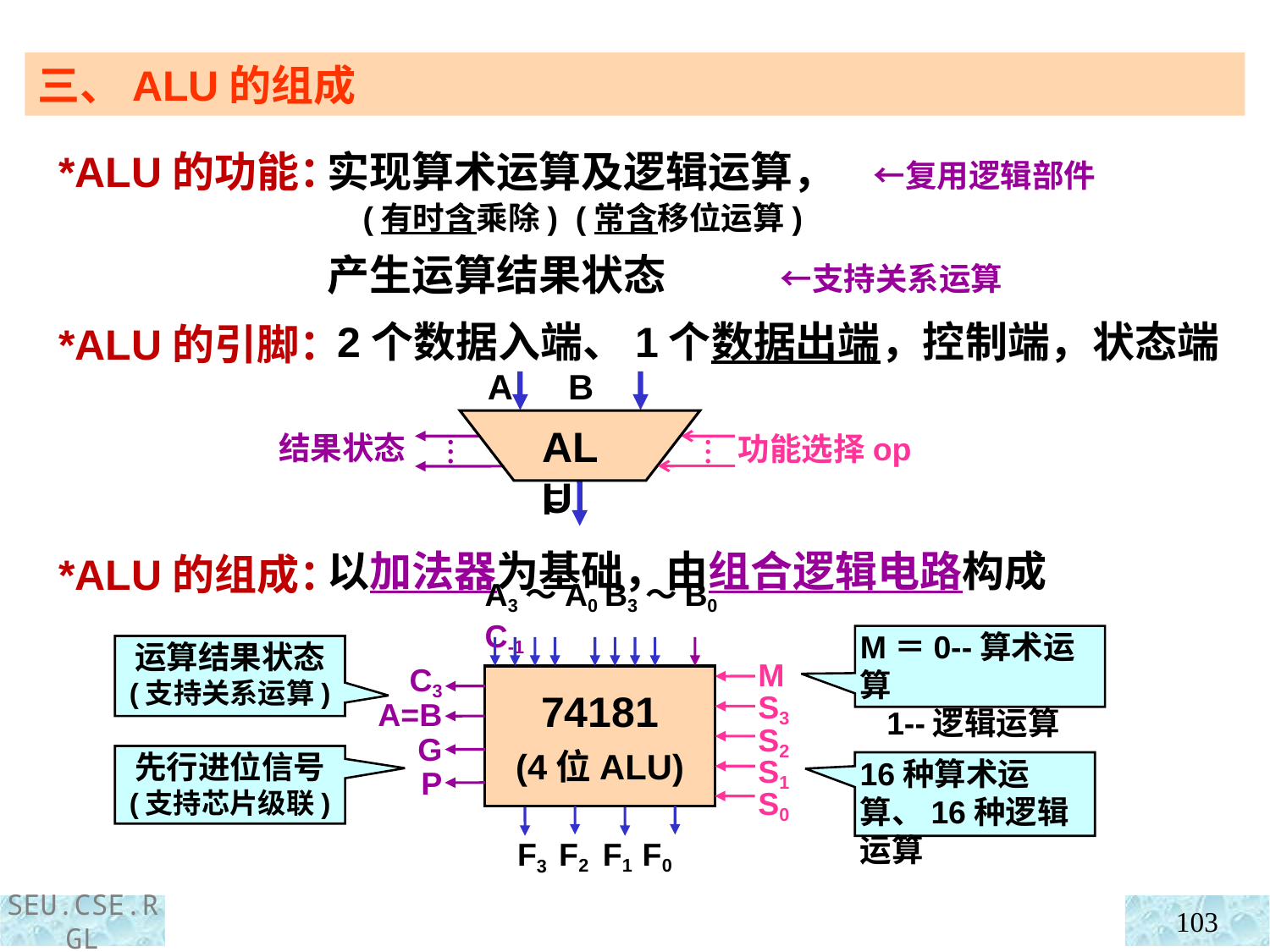

三、ALU的组成
  *ALU的功能：

  *ALU的引脚：

  *ALU的组成：
实现算术运算及逻辑运算，    ←复用逻辑部件
    (有时含乘除)  (常含移位运算)
产生运算结果状态            ←支持关系运算
2个数据入端、1个数据出端，控制端，状态端
A      B

ALU
功能选择op
结果状态

…
…

F
以加法器为基础，由组合逻辑电路构成
A3～A0  B3～B0 C-1

C3
A=B
G
P
M
S3
S2
S1
S0
74181
(4位ALU)

F3  F2  F1  F0
M＝0--算术运算
   1--逻辑运算
运算结果状态
(支持关系运算)
先行进位信号
(支持芯片级联)
16种算术运算、16种逻辑运算
103